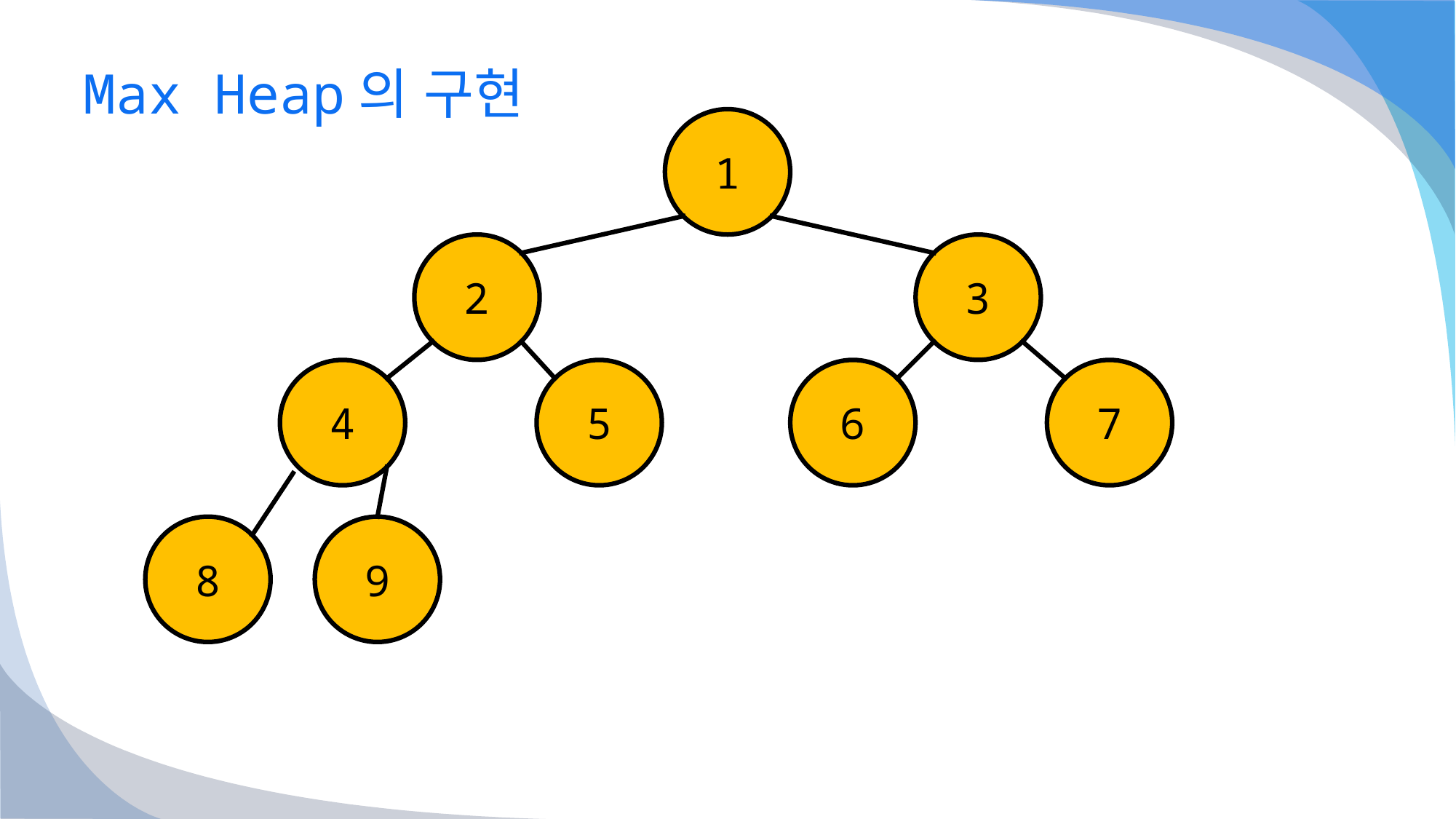

# Max Heap의 구현
1
2
3
4
5
6
7
8
9